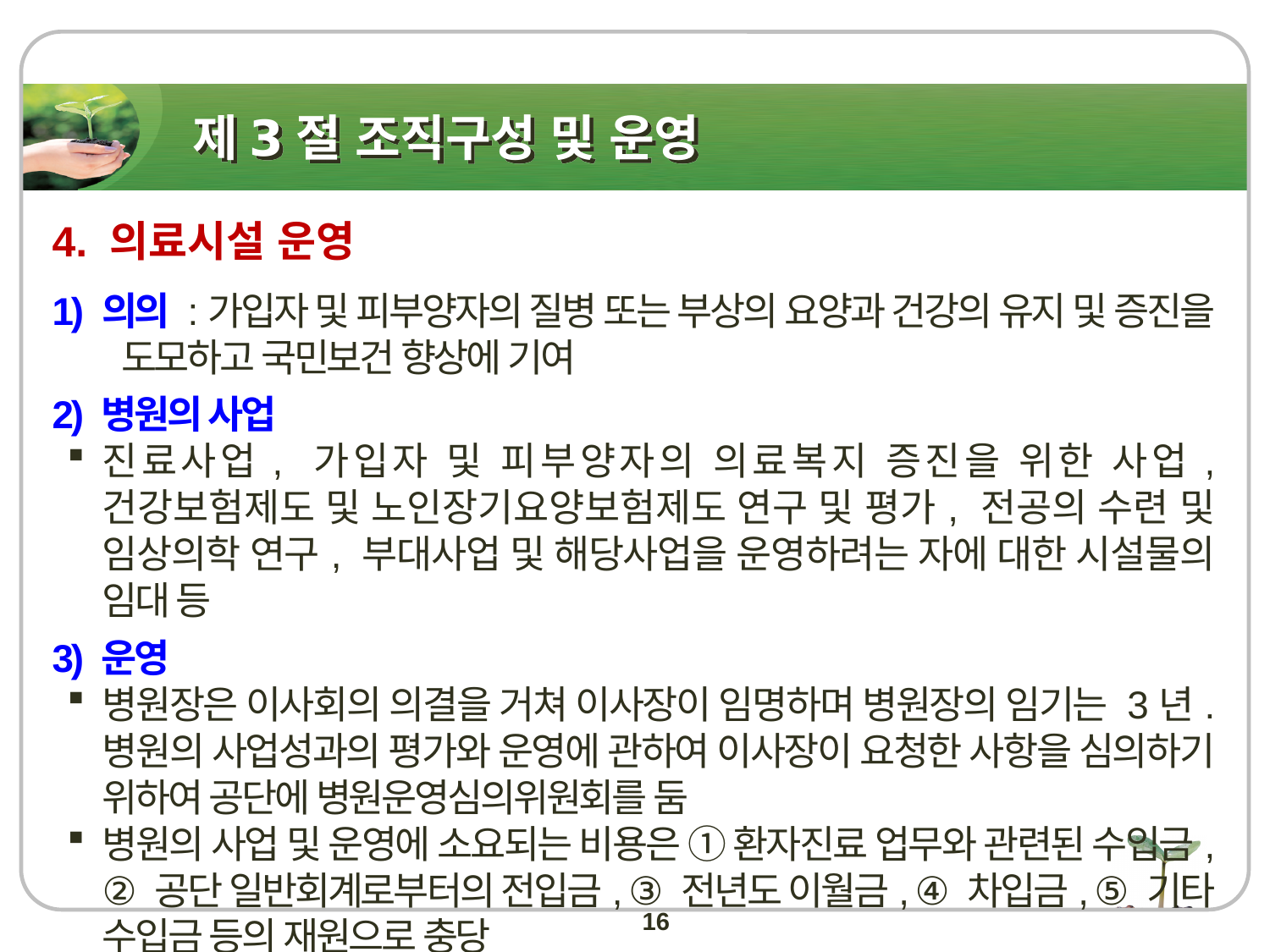

# 제3절 조직구성 및 운영
4. 의료시설 운영
1) 의의 :가입자 및 피부양자의 질병 또는 부상의 요양과 건강의 유지 및 증진을
       도모하고 국민보건 향상에 기여
2) 병원의 사업
진료사업, 가입자 및 피부양자의 의료복지 증진을 위한 사업, 건강보험제도 및 노인장기요양보험제도 연구 및 평가, 전공의 수련 및 임상의학 연구, 부대사업 및 해당사업을 운영하려는 자에 대한 시설물의 임대 등
3) 운영
병원장은 이사회의 의결을 거쳐 이사장이 임명하며 병원장의 임기는 3년. 병원의 사업성과의 평가와 운영에 관하여 이사장이 요청한 사항을 심의하기 위하여 공단에 병원운영심의위원회를 둠
병원의 사업 및 운영에 소요되는 비용은 ① 환자진료 업무와 관련된 수입금, ② 공단 일반회계로부터의 전입금, ③ 전년도 이월금, ④ 차입금, ⑤ 기타 수입금 등의 재원으로 충당
16